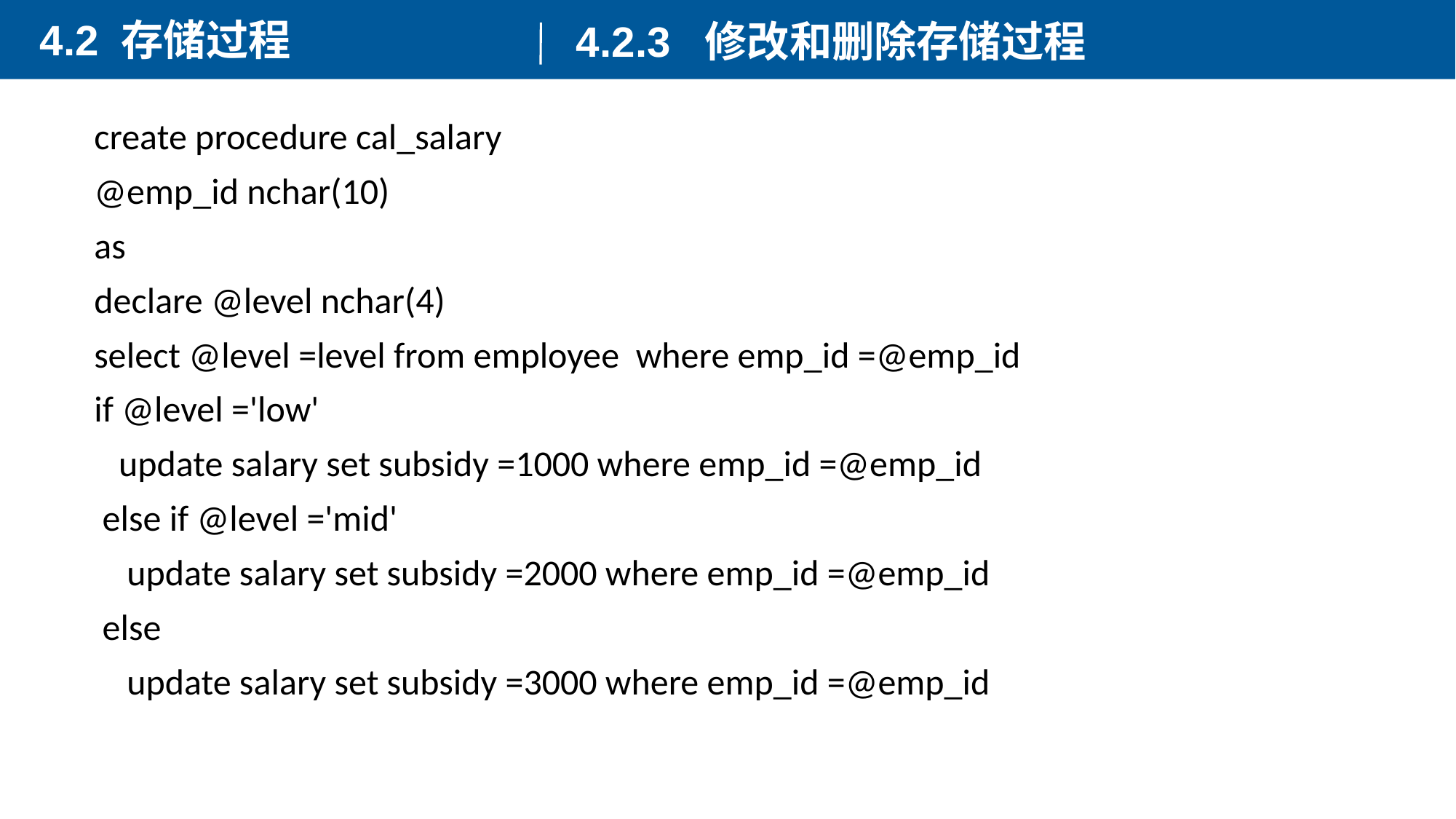

4.2 存储过程
4.2.3  修改和删除存储过程
create procedure cal_salary
@emp_id nchar(10)
as
declare @level nchar(4)
select @level =level from employee  where emp_id =@emp_id
if @level ='low'
   update salary set subsidy =1000 where emp_id =@emp_id
 else if @level ='mid'
    update salary set subsidy =2000 where emp_id =@emp_id
 else
    update salary set subsidy =3000 where emp_id =@emp_id